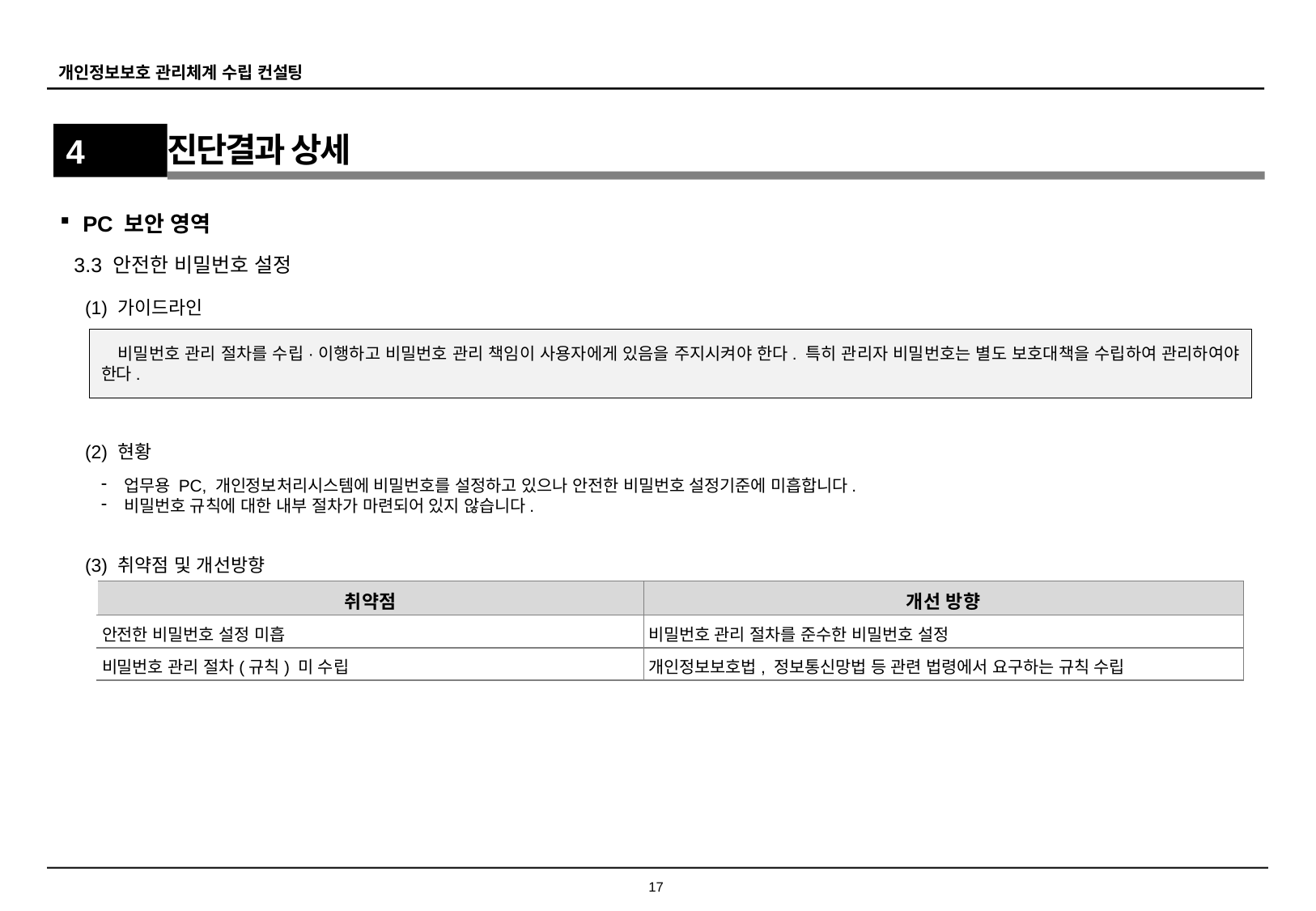

4
진단결과 상세

PC 보안 영역
3.3 안전한 비밀번호 설정
(1) 가이드라인
비밀번호 관리 절차를 수립 ∙ 이행하고 비밀번호 관리 책임이 사용자에게 있음을 주지시켜야 한다. 특히 관리자 비밀번호는 별도 보호대책을 수립하여 관리하여야 한다.
(2) 현황
업무용 PC, 개인정보처리시스템에 비밀번호를 설정하고 있으나 안전한 비밀번호 설정기준에 미흡합니다.
비밀번호 규칙에 대한 내부 절차가 마련되어 있지 않습니다.
(3) 취약점 및 개선방향
| 취약점 | 개선 방향 |
| --- | --- |
| 안전한 비밀번호 설정 미흡 | 비밀번호 관리 절차를 준수한 비밀번호 설정 |
| 비밀번호 관리 절차(규칙) 미 수립 | 개인정보보호법, 정보통신망법 등 관련 법령에서 요구하는 규칙 수립 |